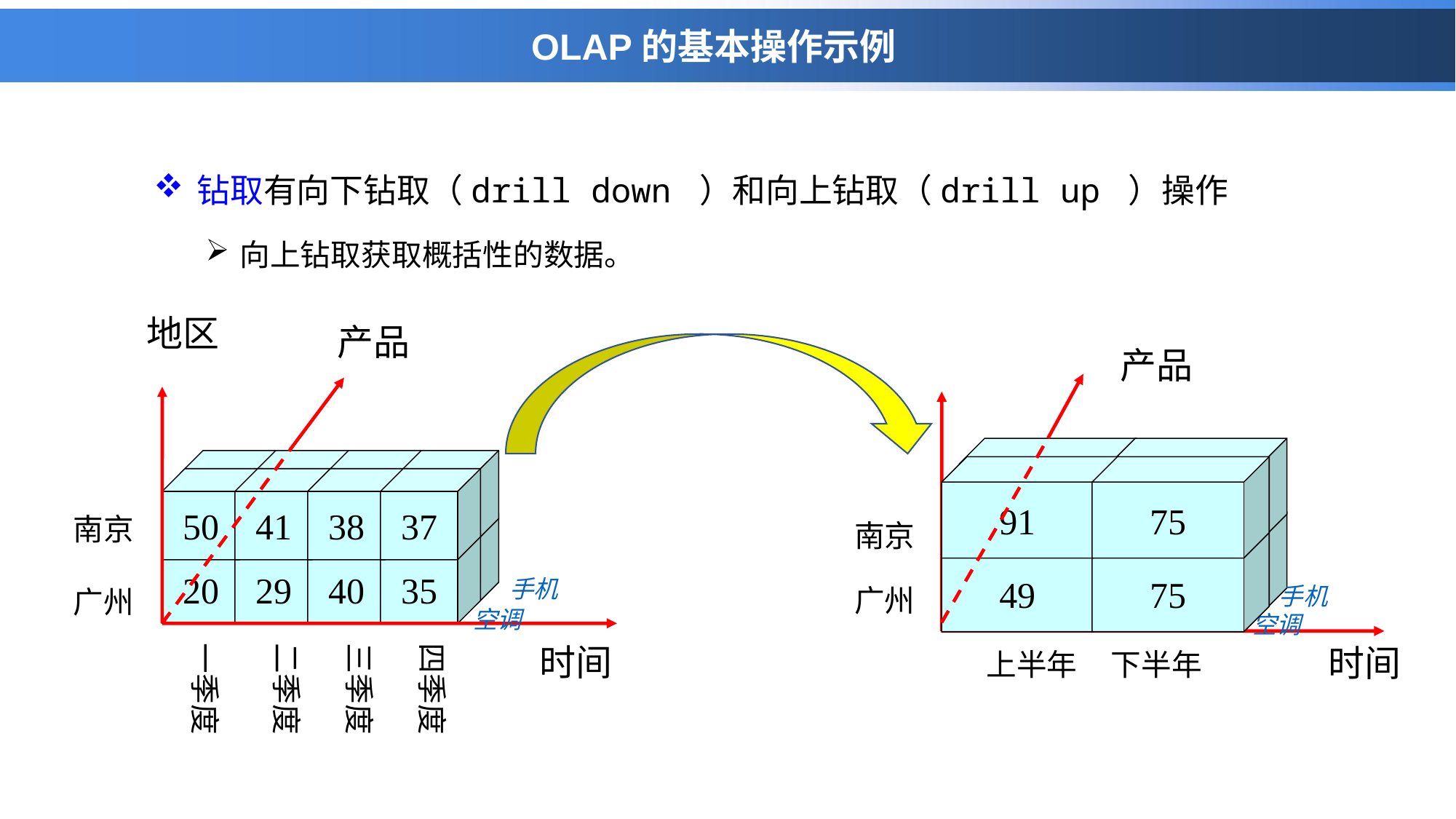

# OLAP的基本操作示例
钻取有向下钻取（drill down ）和向上钻取（drill up ）操作
向上钻取获取概括性的数据。
地区
产品

产品

91
75
49
75
南京
广州
手机
空调

时间
上半年     下半年

50
41
38
37
南京
20
29
40
35
手机
广州
空调

一季度
二季度
三季度
四季度
时间